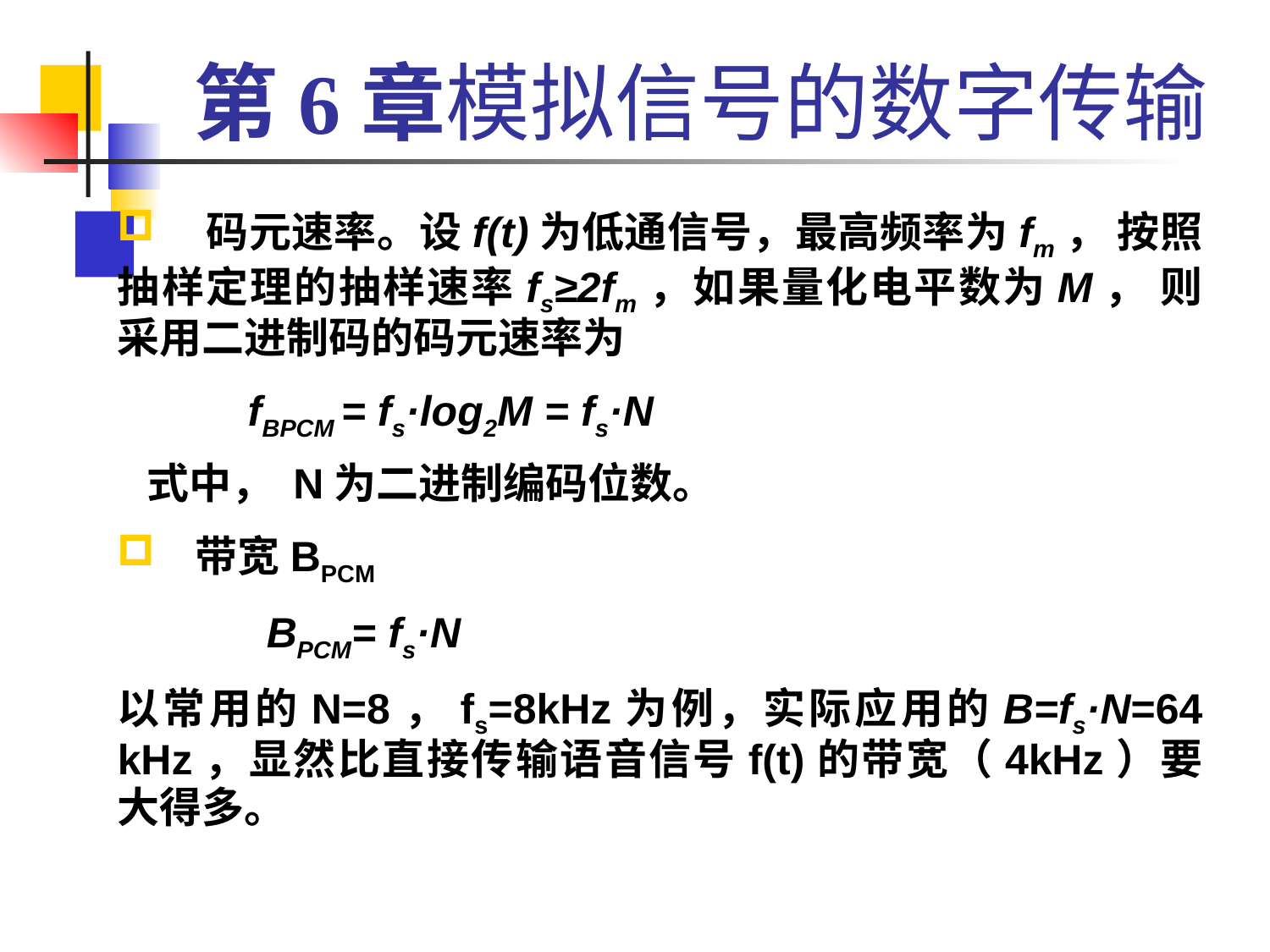

# 第6章模拟信号的数字传输
    码元速率。设f(t)为低通信号，最高频率为fm， 按照抽样定理的抽样速率fs≥2fm，如果量化电平数为M， 则采用二进制码的码元速率为
           fBPCM = fs·log2M = fs·N
  式中， N为二进制编码位数。
   带宽BPCM
                      BPCM= fs·N
以常用的N=8，fs=8kHz为例，实际应用的B=fs·N=64 kHz，显然比直接传输语音信号f(t)的带宽（4kHz）要大得多。